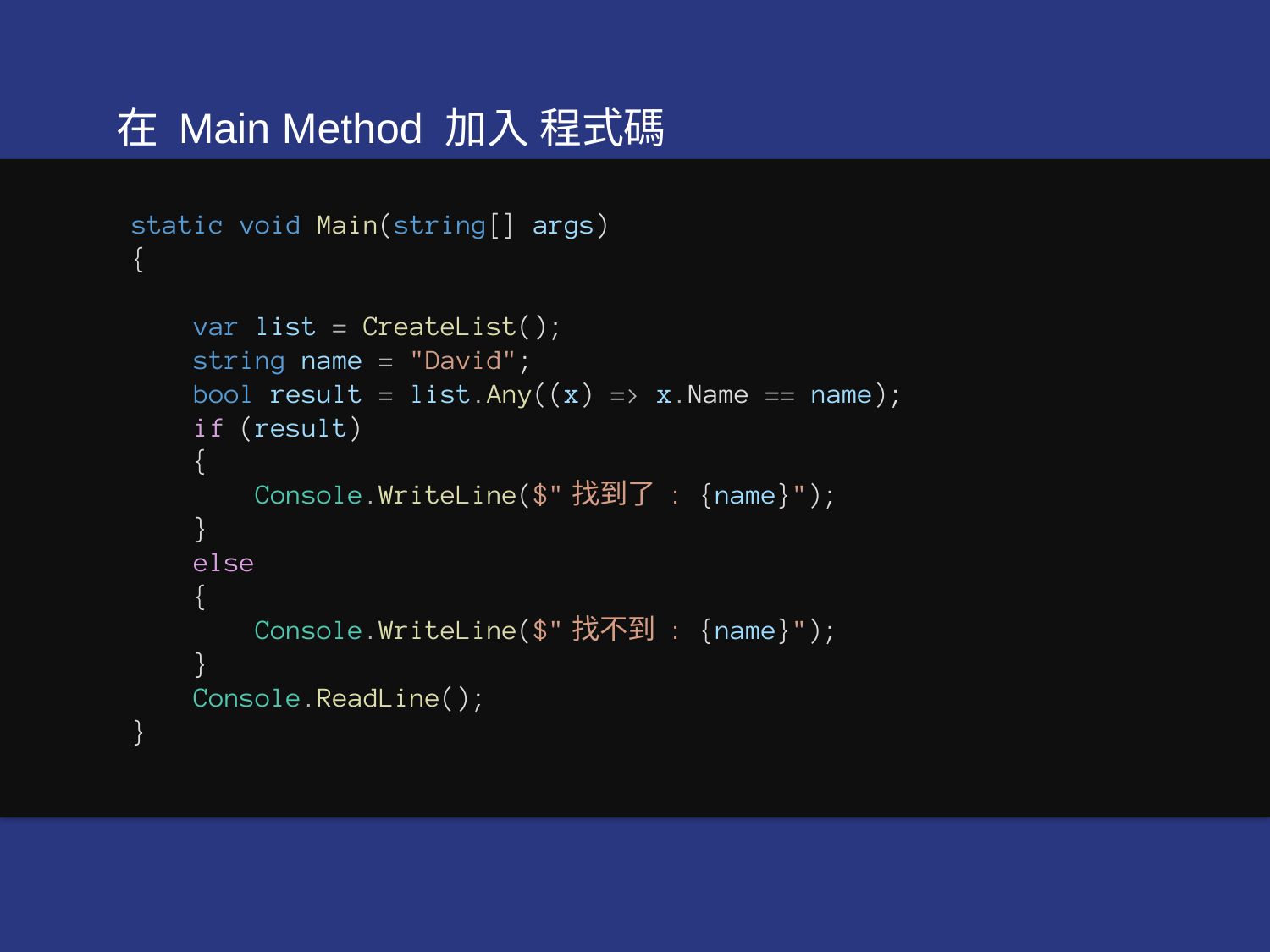

在 Main Method 加入 程式碼

 static void Main(string[] args)
 {
     var list = CreateList();
     string name = "David";
     bool result = list.Any((x) => x.Name == name);
     if (result)
     {
         Console.WriteLine($"找到了 : {name}");
     }
     else
     {
         Console.WriteLine($"找不到 : {name}");
     }
     Console.ReadLine();
 }